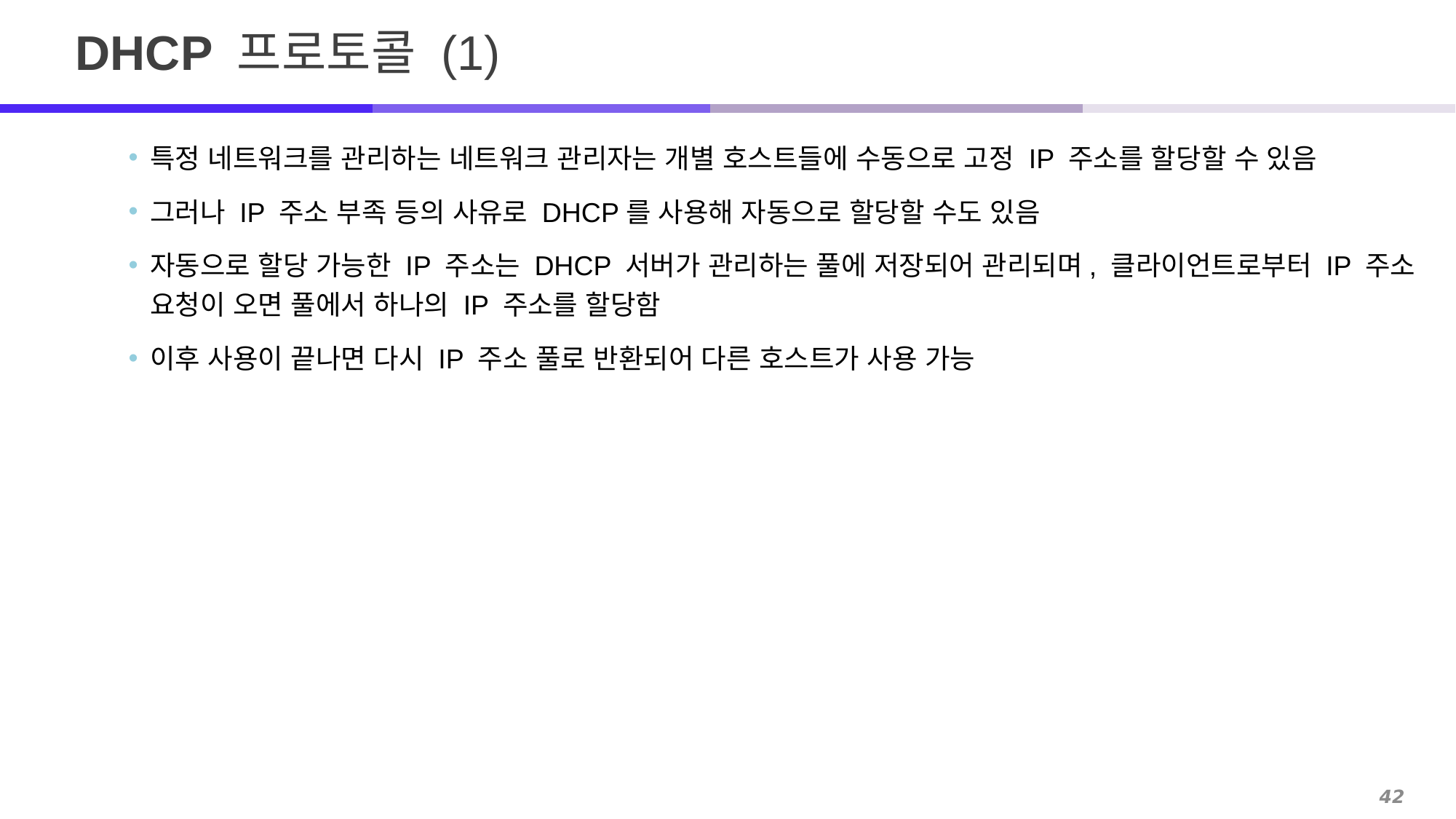

# DHCP 프로토콜 (1)
특정 네트워크를 관리하는 네트워크 관리자는 개별 호스트들에 수동으로 고정 IP 주소를 할당할 수 있음
그러나 IP 주소 부족 등의 사유로 DHCP를 사용해 자동으로 할당할 수도 있음
자동으로 할당 가능한 IP 주소는 DHCP 서버가 관리하는 풀에 저장되어 관리되며, 클라이언트로부터 IP 주소 요청이 오면 풀에서 하나의 IP 주소를 할당함
이후 사용이 끝나면 다시 IP 주소 풀로 반환되어 다른 호스트가 사용 가능